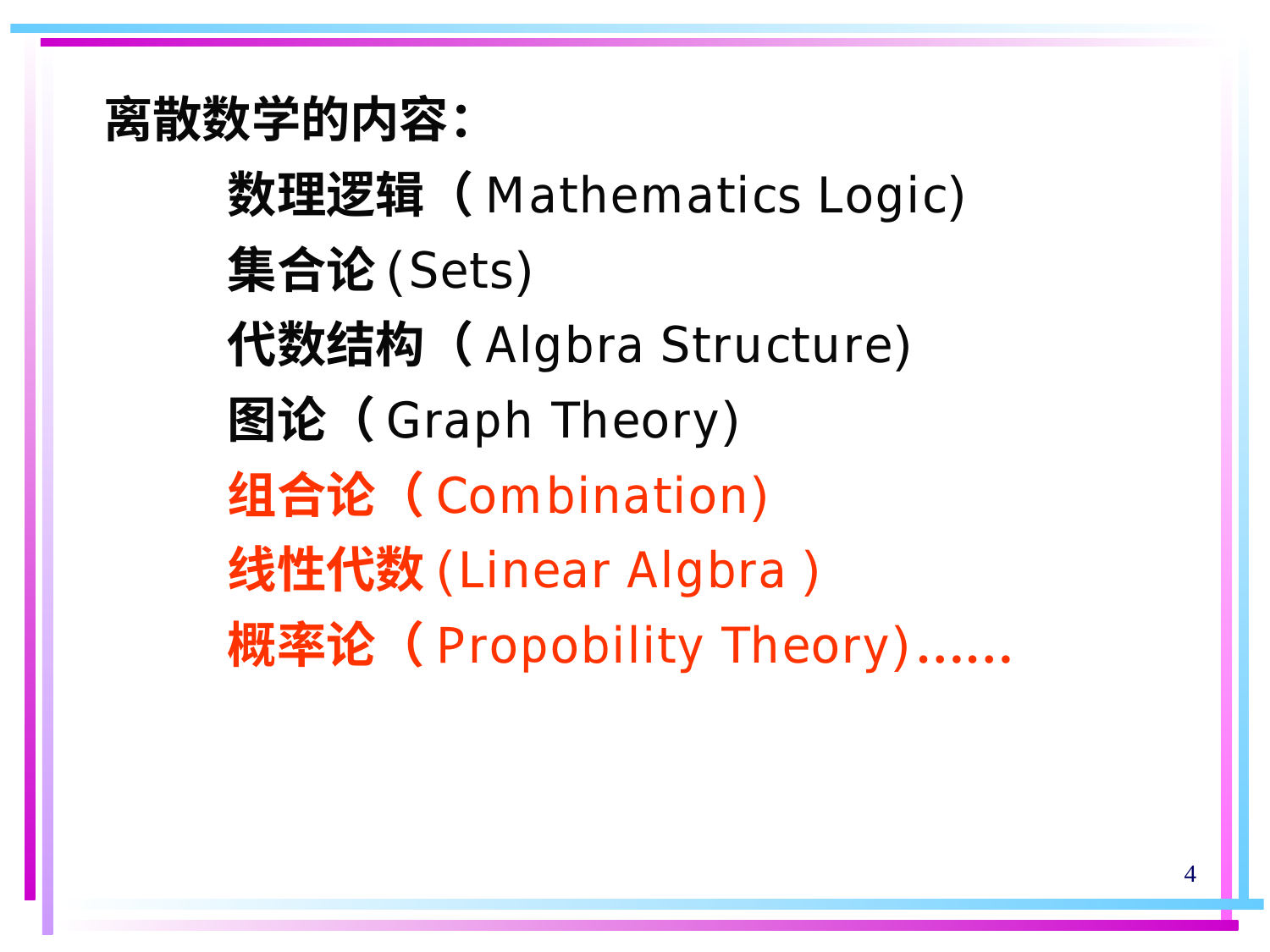

离散数学的内容：
          数理逻辑（Mathematics Logic)
          集合论(Sets)
          代数结构（Algbra Structure)
          图论（Graph Theory)
          组合论（Combination)
          线性代数(Linear Algbra )
          概率论（Propobility Theory)……

4